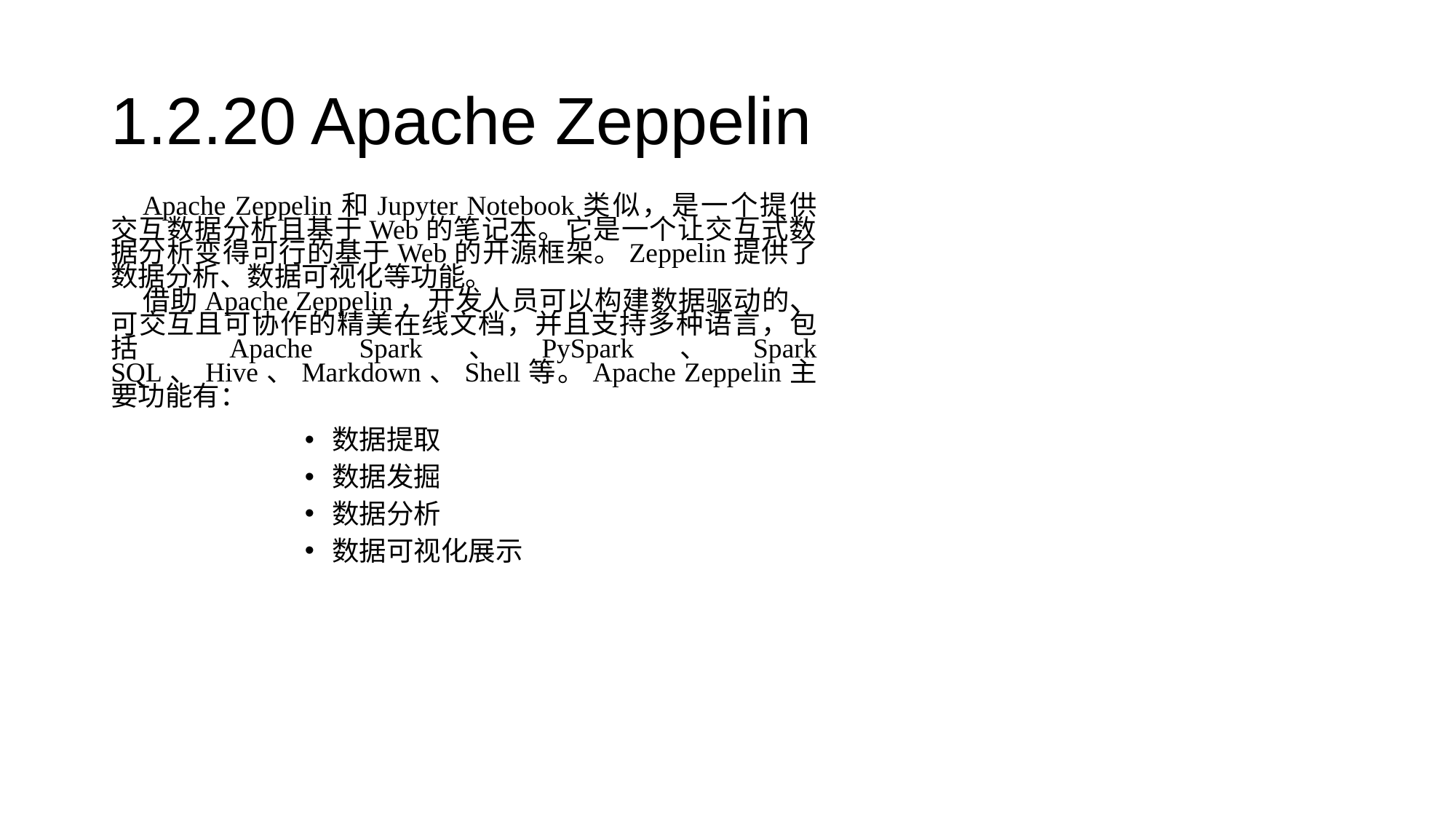

# 1.2.20 Apache Zeppelin
Apache Zeppelin和Jupyter Notebook类似，是一个提供交互数据分析且基于Web的笔记本。它是一个让交互式数据分析变得可行的基于Web的开源框架。Zeppelin提供了数据分析、数据可视化等功能。
借助Apache Zeppelin，开发人员可以构建数据驱动的、可交互且可协作的精美在线文档，并且支持多种语言，包括 Apache Spark、PySpark、Spark SQL、Hive、Markdown、Shell等。Apache Zeppelin主要功能有：
数据提取
数据发掘
数据分析
数据可视化展示